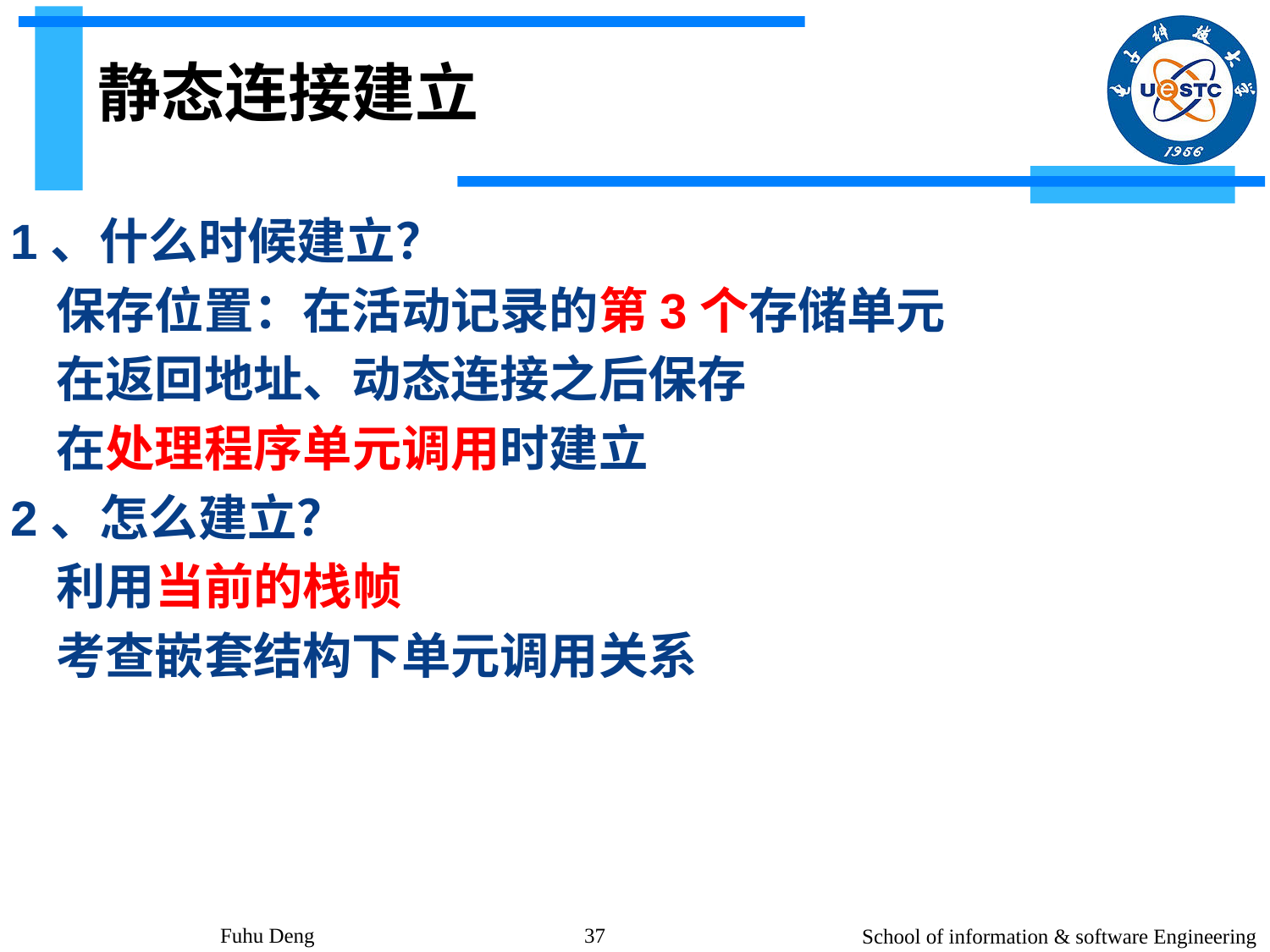

# 静态连接建立
1、什么时候建立？
   保存位置：在活动记录的第3个存储单元
   在返回地址、动态连接之后保存
   在处理程序单元调用时建立
2、怎么建立？
   利用当前的栈帧
   考查嵌套结构下单元调用关系

Fuhu Deng
37
School of information & software Engineering